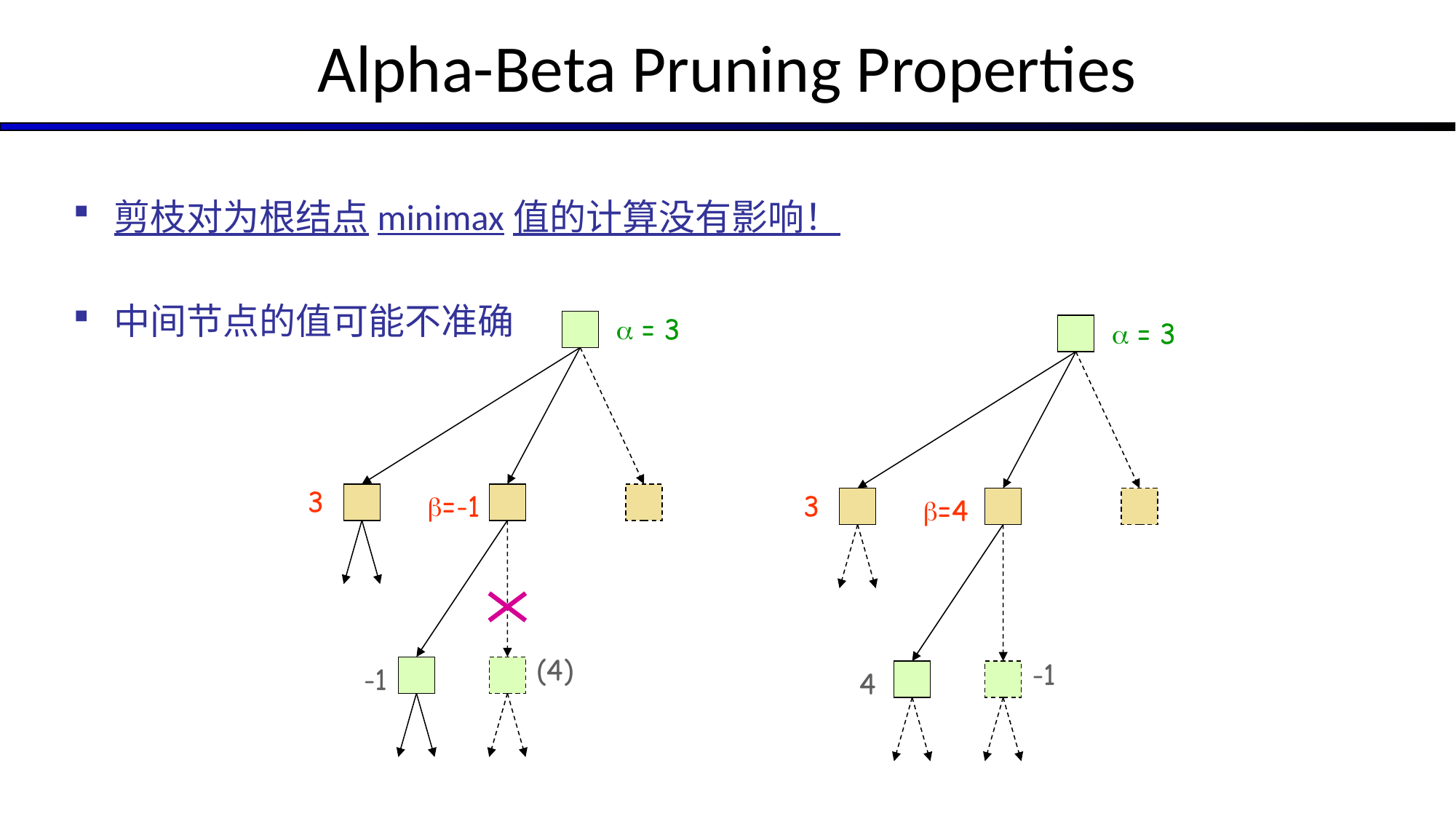

# Alpha-Beta Pruning Properties
剪枝对为根结点minimax值的计算没有影响！

中间节点的值可能不准确

α = 3

3
β=-1

(4)
-1
α = 3

3
β=4
-1
4